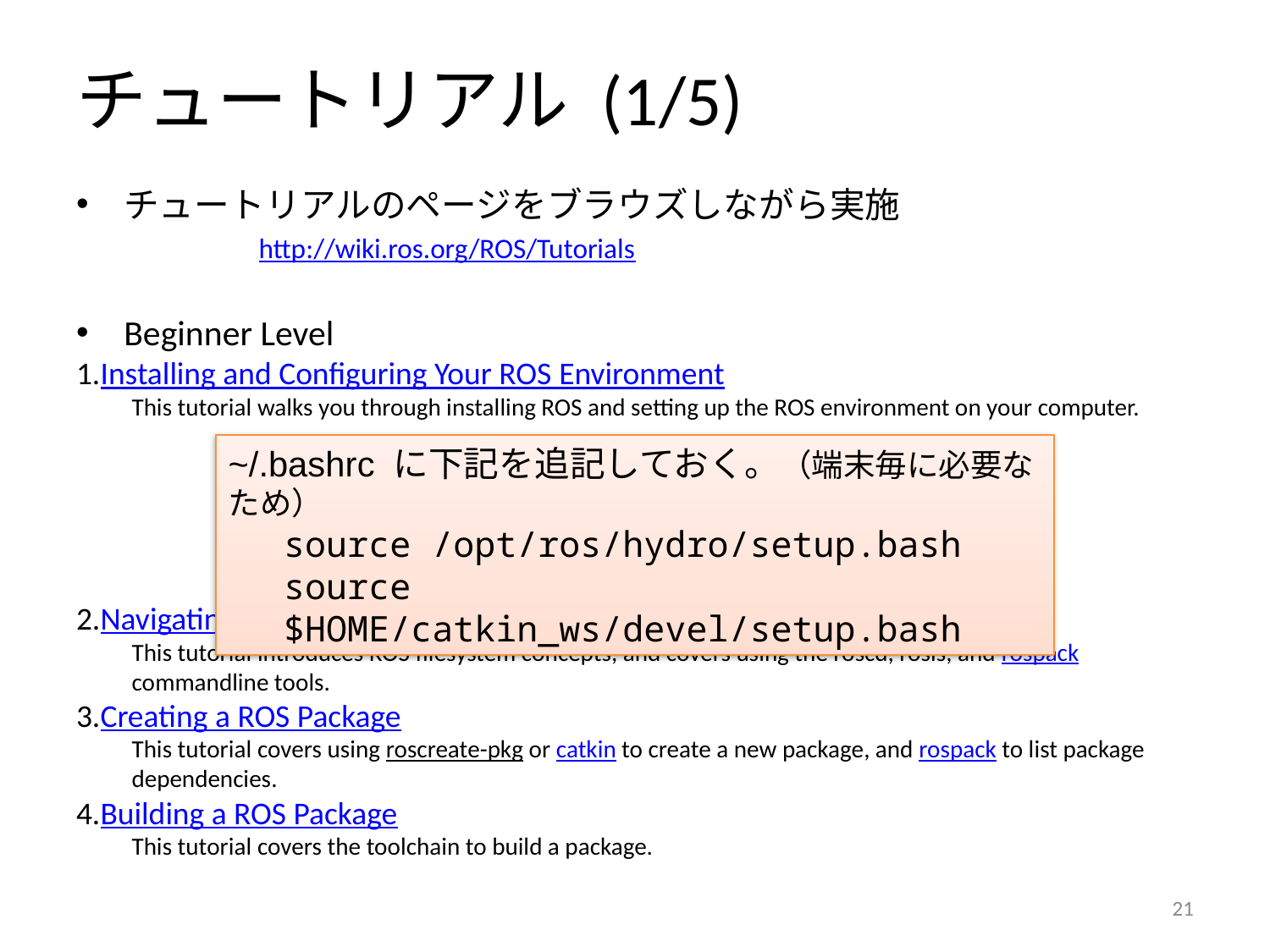

# チュートリアル (1/5)
チュートリアルのページをブラウズしながら実施
	http://wiki.ros.org/ROS/Tutorials

Beginner Level
Installing and Configuring Your ROS Environment
This tutorial walks you through installing ROS and setting up the ROS environment on your computer.

Navigating the ROS Filesystem
This tutorial introduces ROS filesystem concepts, and covers using the roscd, rosls, and rospack commandline tools.
Creating a ROS Package
This tutorial covers using roscreate-pkg or catkin to create a new package, and rospack to list package dependencies.
Building a ROS Package
This tutorial covers the toolchain to build a package.

~/.bashrc に下記を追記しておく。（端末毎に必要なため）
source /opt/ros/hydro/setup.bash
source $HOME/catkin_ws/devel/setup.bash
21